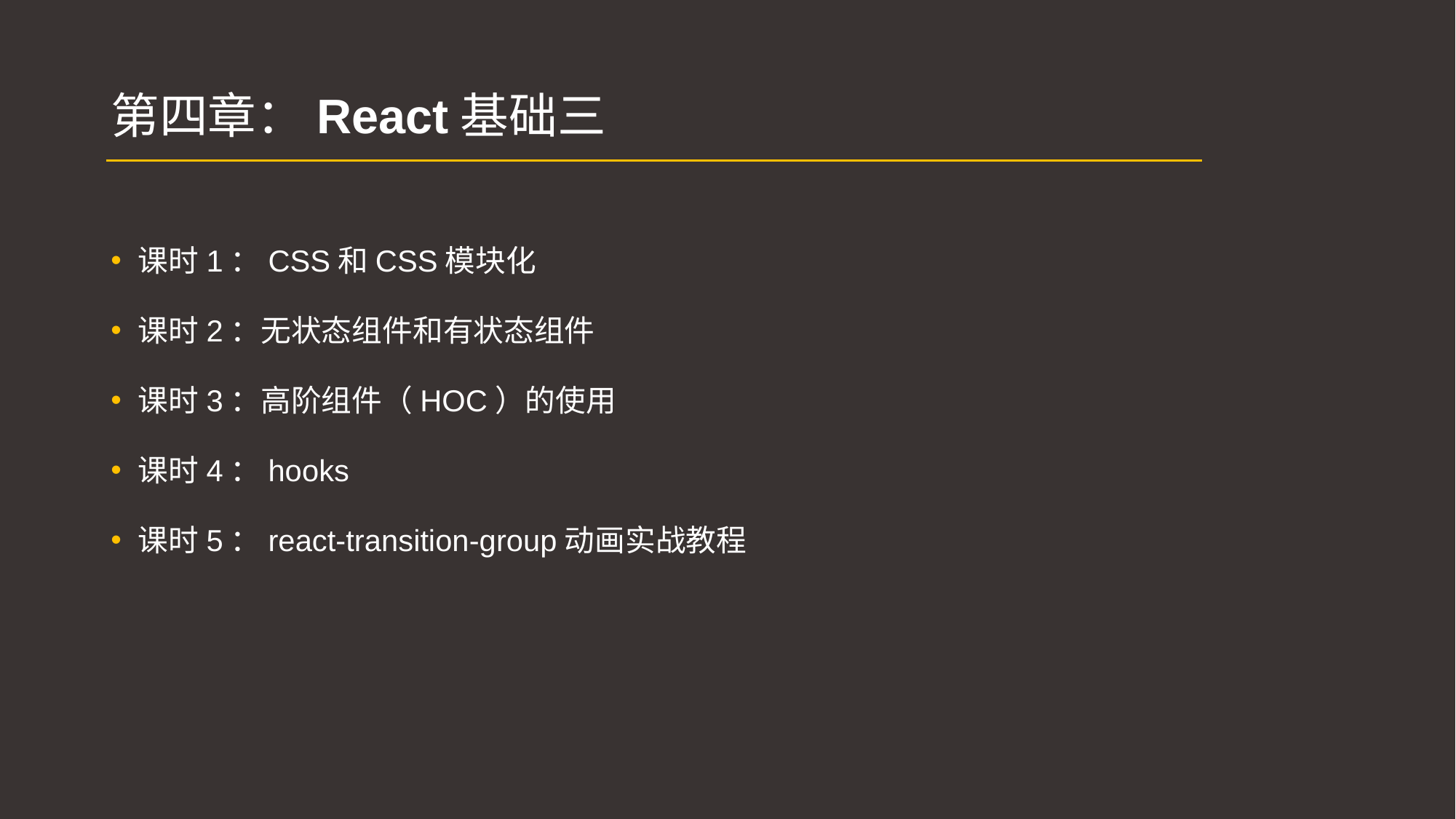

# 第四章：React基础三
课时1：CSS和CSS模块化
课时2：无状态组件和有状态组件
课时3：高阶组件（HOC）的使用
课时4：hooks
课时5：react-transition-group动画实战教程